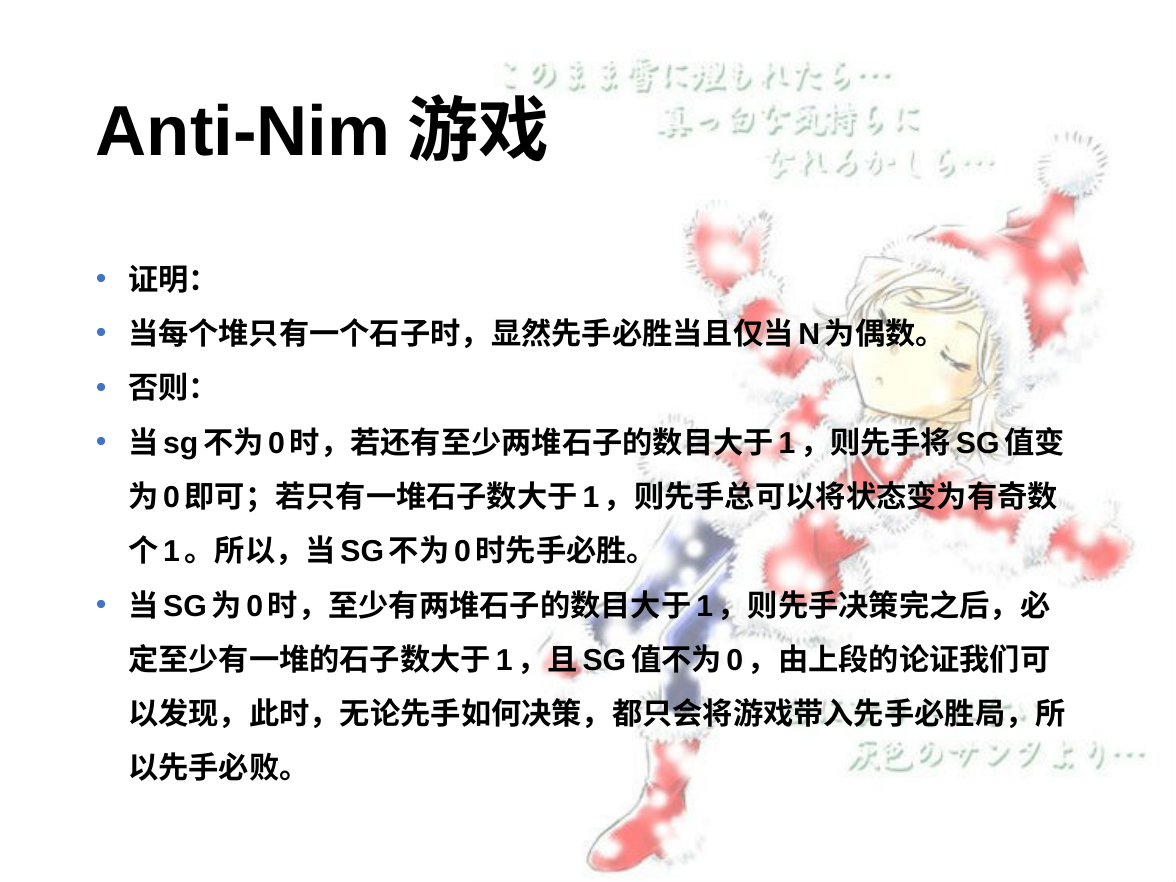

# Anti-Nim游戏
证明：
当每个堆只有一个石子时，显然先手必胜当且仅当N为偶数。
否则：
当sg不为0时，若还有至少两堆石子的数目大于1，则先手将SG值变为0即可；若只有一堆石子数大于1，则先手总可以将状态变为有奇数个1。所以，当SG不为0时先手必胜。
当SG为0时，至少有两堆石子的数目大于1，则先手决策完之后，必定至少有一堆的石子数大于1，且SG值不为0，由上段的论证我们可以发现，此时，无论先手如何决策，都只会将游戏带入先手必胜局，所以先手必败。